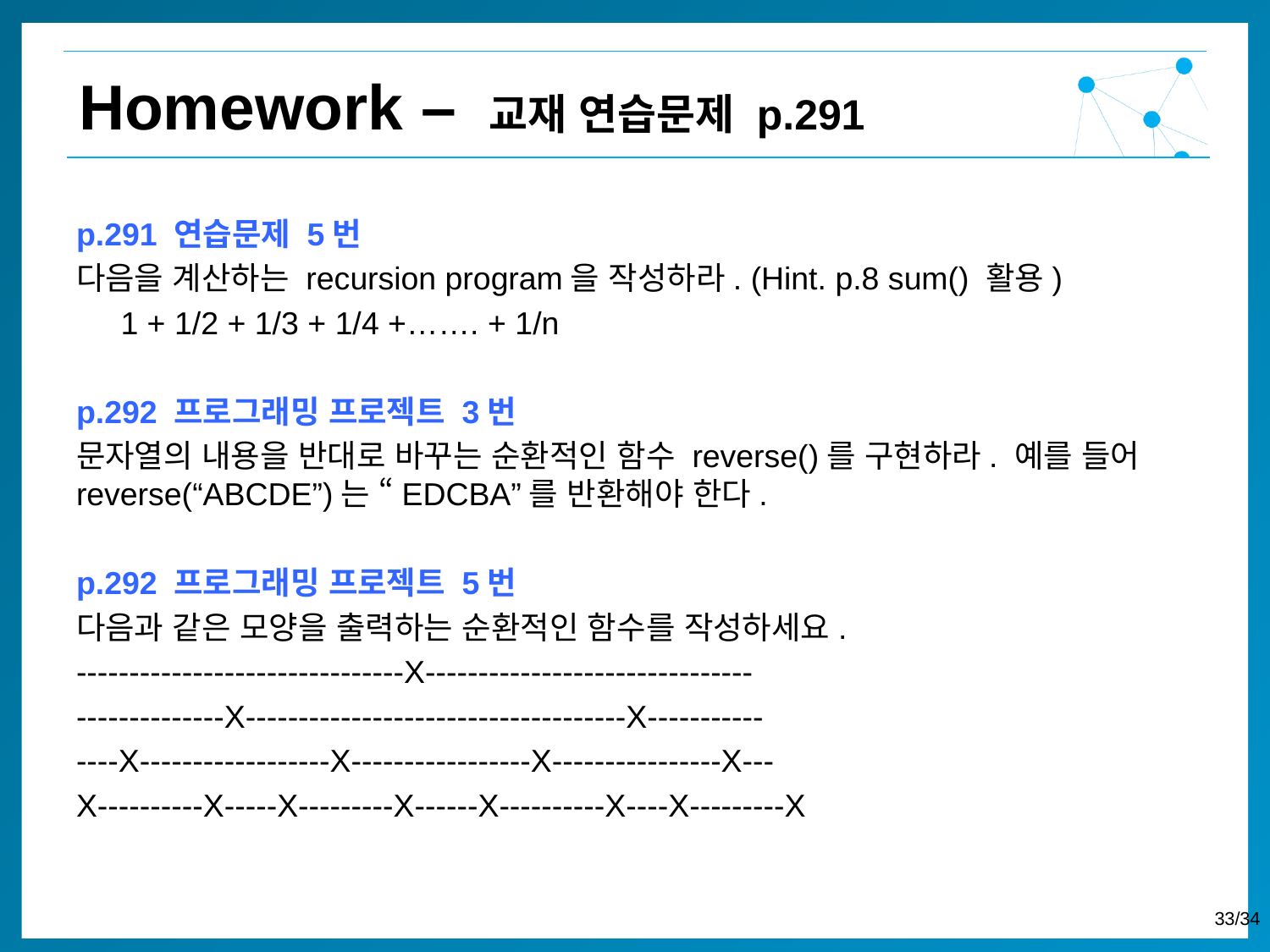

Homework – 교재 연습문제 p.291
p.291 연습문제 5번
다음을 계산하는 recursion program을 작성하라. (Hint. p.8 sum() 활용)
     1 + 1/2 + 1/3 + 1/4 +……. + 1/n

p.292 프로그래밍 프로젝트 3번
문자열의 내용을 반대로 바꾸는 순환적인 함수 reverse()를 구현하라. 예를 들어 reverse(“ABCDE”)는 “EDCBA”를 반환해야 한다.

p.292 프로그래밍 프로젝트 5번
다음과 같은 모양을 출력하는 순환적인 함수를 작성하세요.
-------------------------------X-------------------------------
--------------X------------------------------------X-----------
----X------------------X-----------------X----------------X---
X----------X-----X---------X------X----------X----X---------X